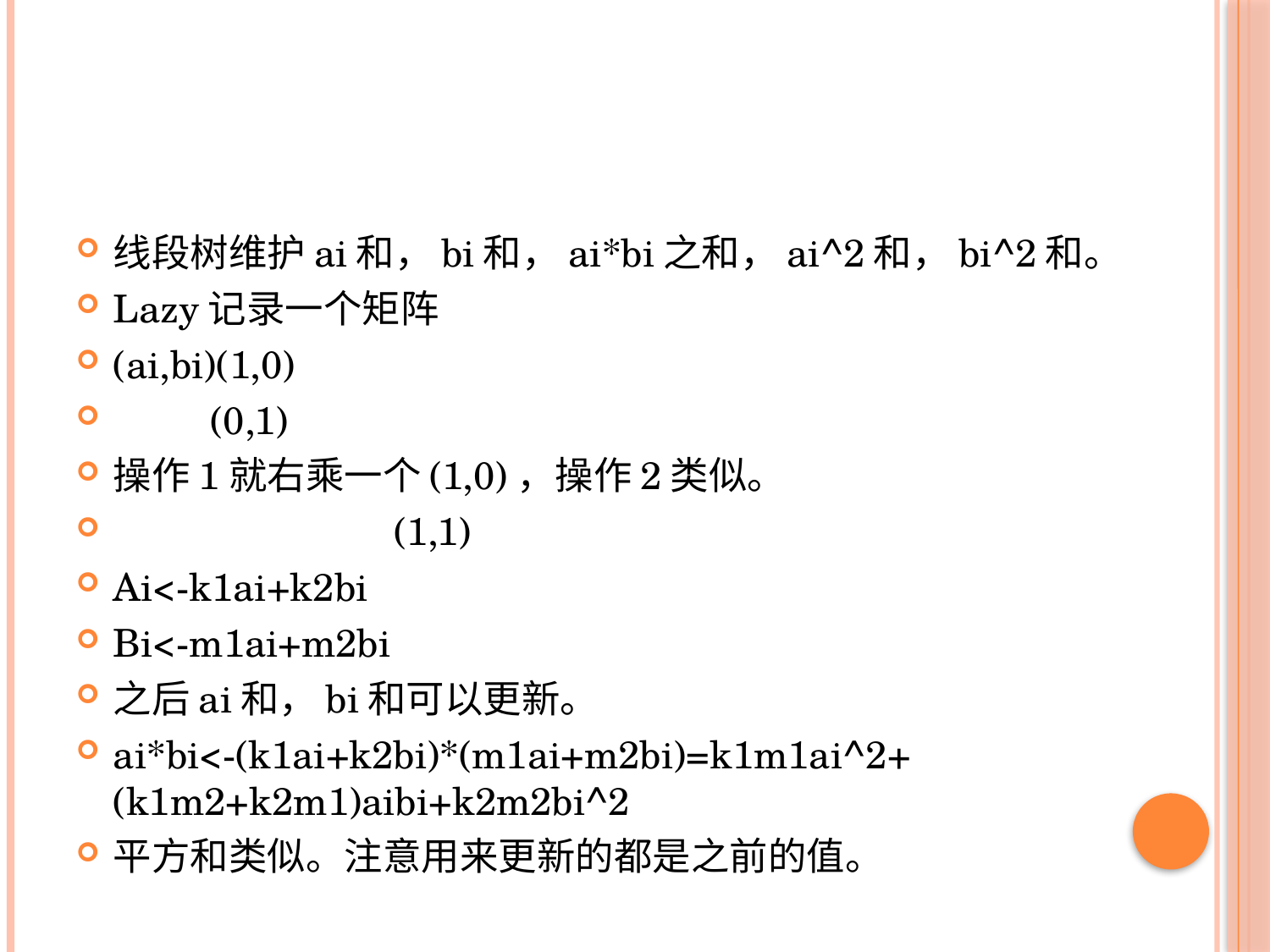

#
线段树维护ai和，bi和，ai*bi之和，ai^2和，bi^2和。
Lazy记录一个矩阵
(ai,bi)(1,0)
         (0,1)
操作1就右乘一个(1,0)，操作2类似。
                          (1,1)
Ai<-k1ai+k2bi
Bi<-m1ai+m2bi
之后ai和，bi和可以更新。
ai*bi<-(k1ai+k2bi)*(m1ai+m2bi)=k1m1ai^2+(k1m2+k2m1)aibi+k2m2bi^2
平方和类似。注意用来更新的都是之前的值。